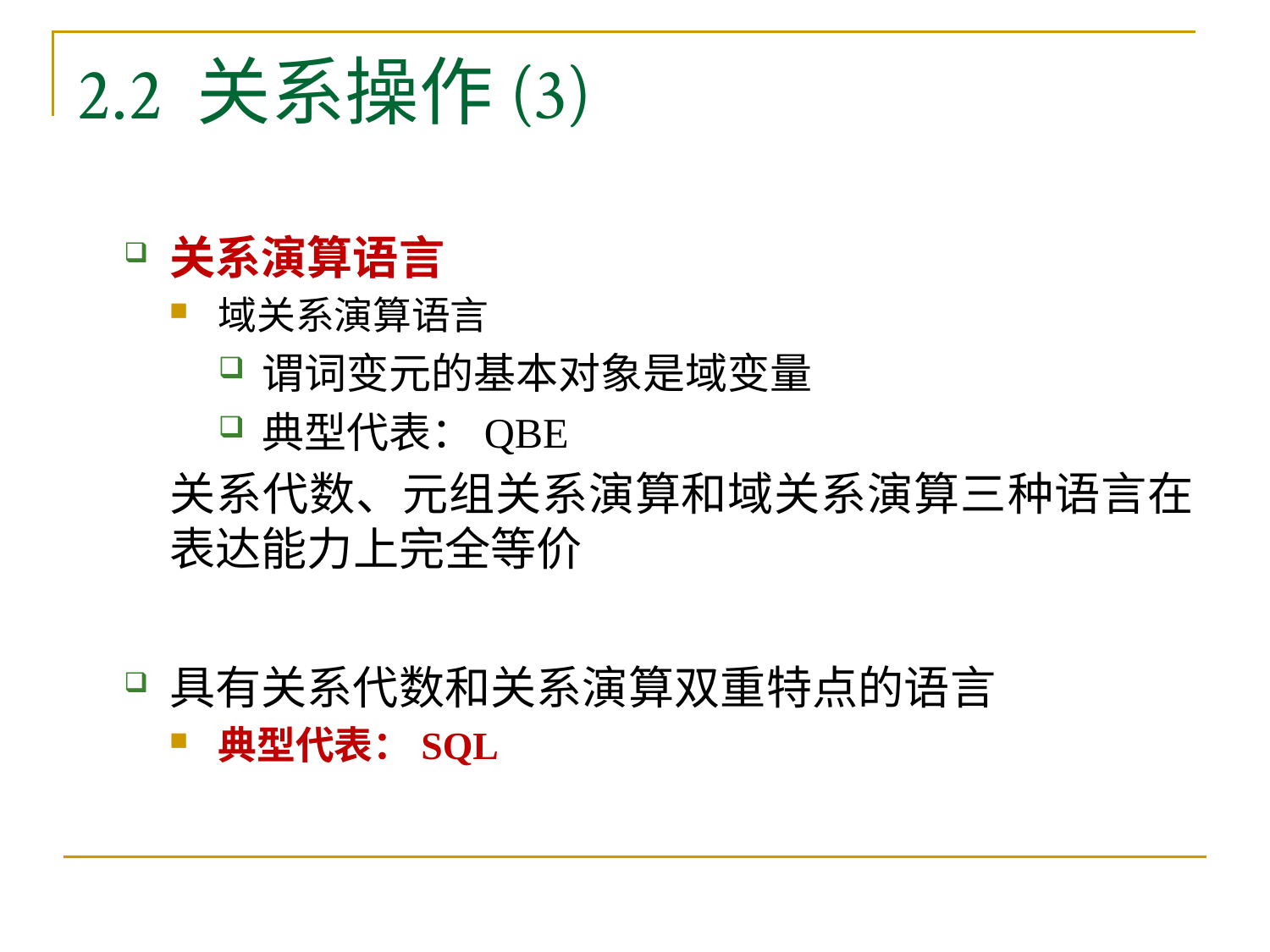

# 2.2 关系操作(3)
关系演算语言
域关系演算语言
谓词变元的基本对象是域变量
典型代表：QBE
	关系代数、元组关系演算和域关系演算三种语言在表达能力上完全等价

具有关系代数和关系演算双重特点的语言
典型代表：SQL